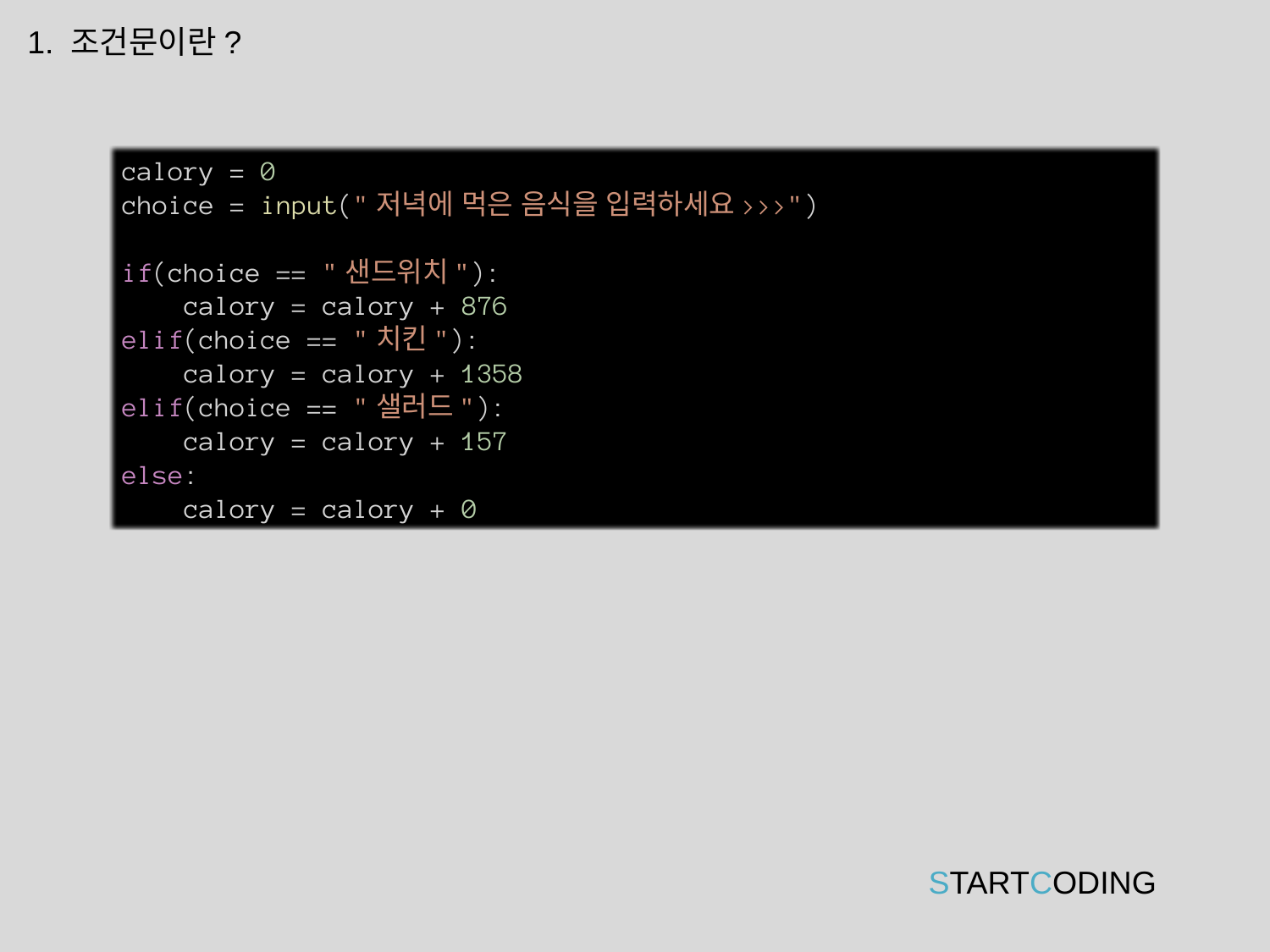

1. 조건문이란?
calory = 0
choice = input("저녁에 먹은 음식을 입력하세요>>>")
if(choice == "샌드위치"):
    calory = calory + 876
elif(choice == "치킨"):
    calory = calory + 1358
elif(choice == "샐러드"):
    calory = calory + 157
else:
    calory = calory + 0
STARTCODING